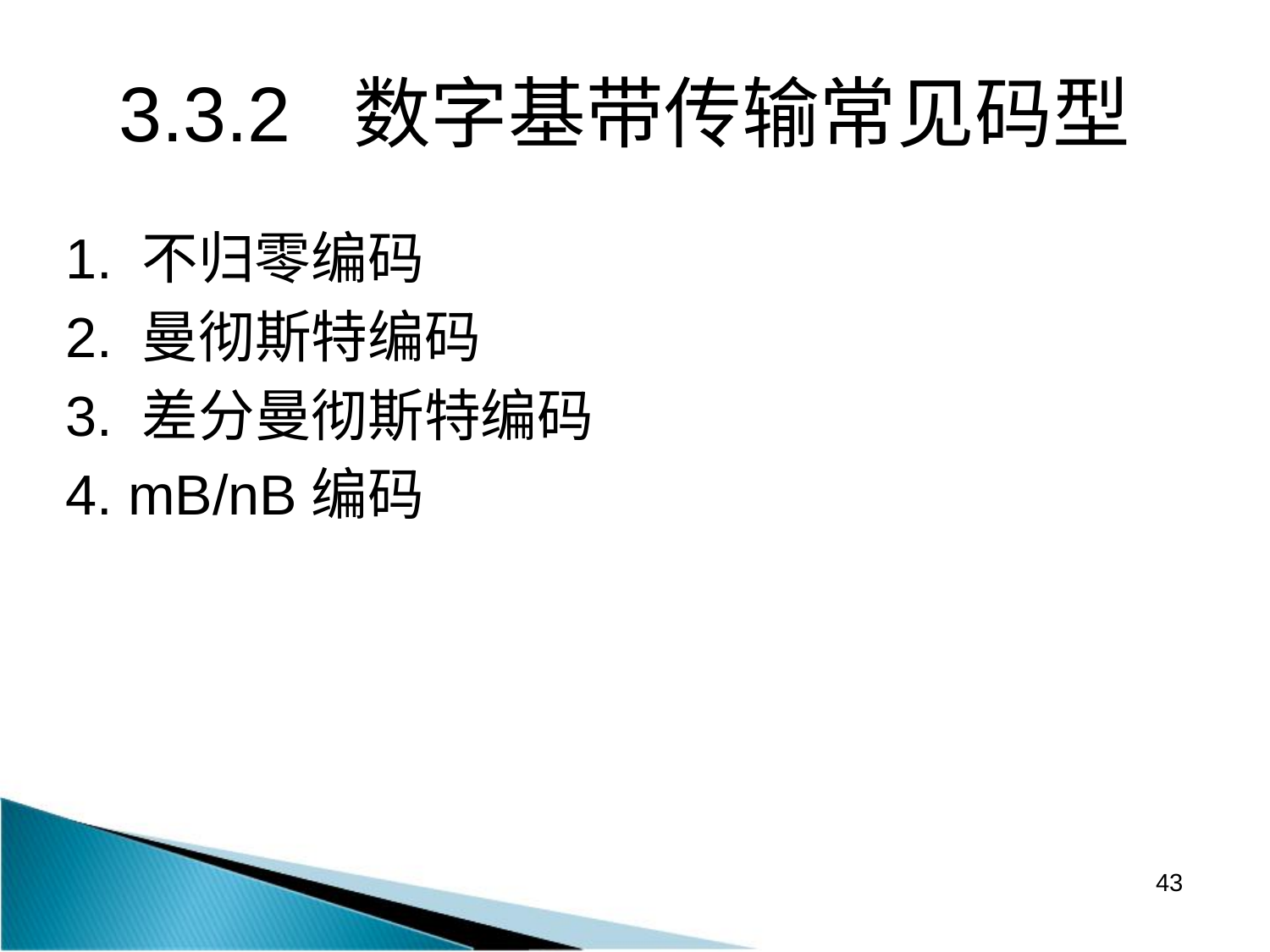

# 3.3.2  数字基带传输常见码型
1. 不归零编码
2. 曼彻斯特编码
3. 差分曼彻斯特编码
4. mB/nB编码
43